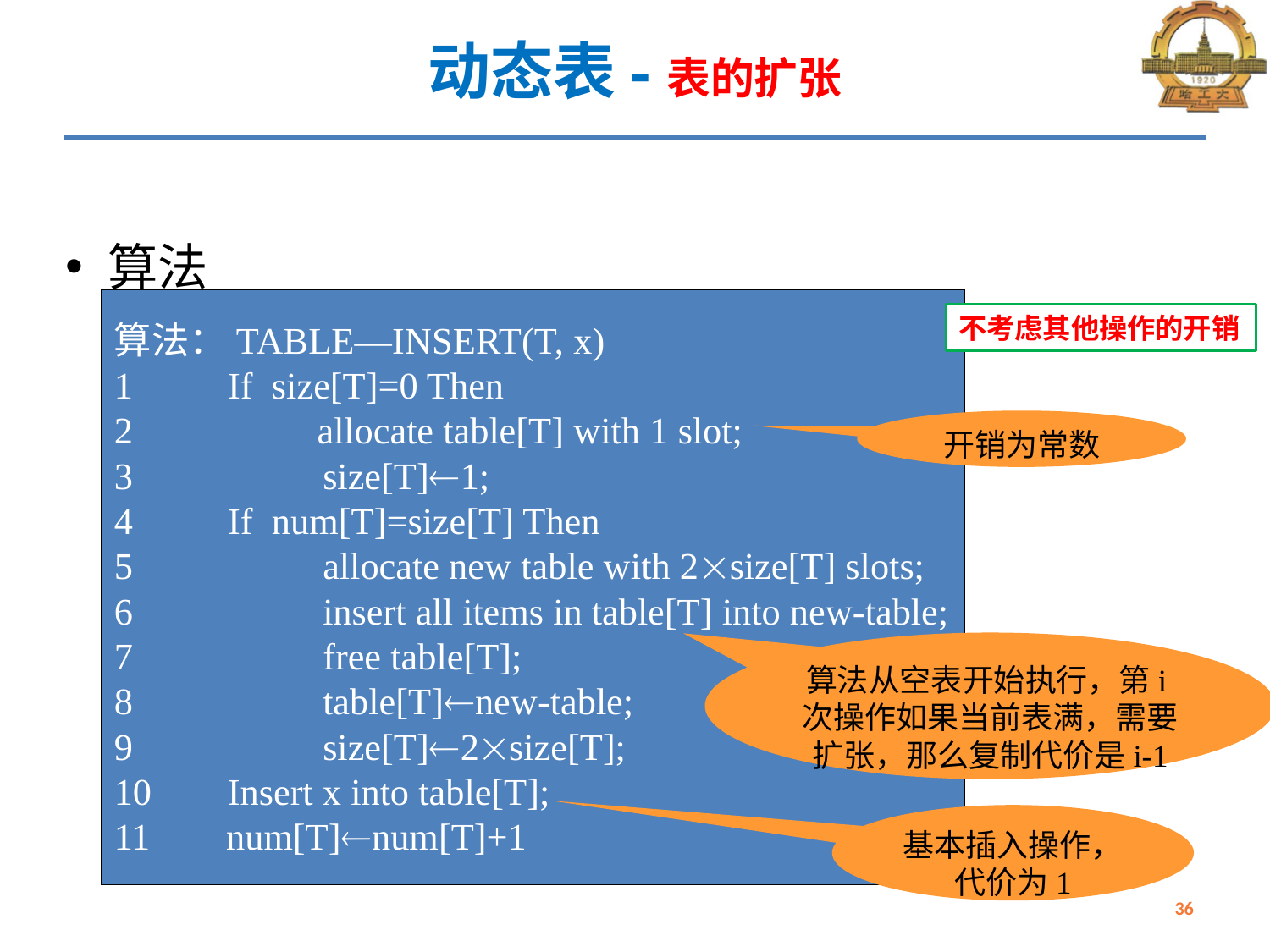

# 动态表-表的扩张
算法
算法：TABLE—INSERT(T, x)
1          If  size[T]=0 Then
2          	        allocate table[T] with 1 slot;
3                    size[T]←1;
4          If  num[T]=size[T] Then
5                    allocate new table with 2×size[T] slots;
6                    insert all items in table[T] into new-table;
7                    free table[T];
8                    table[T]←new-table;
9                    size[T]←2×size[T];
10        Insert x into table[T];
11        num[T]←num[T]+1
不考虑其他操作的开销
开销为常数
算法从空表开始执行，第i次操作如果当前表满，需要扩张，那么复制代价是i-1
基本插入操作，代价为1
36